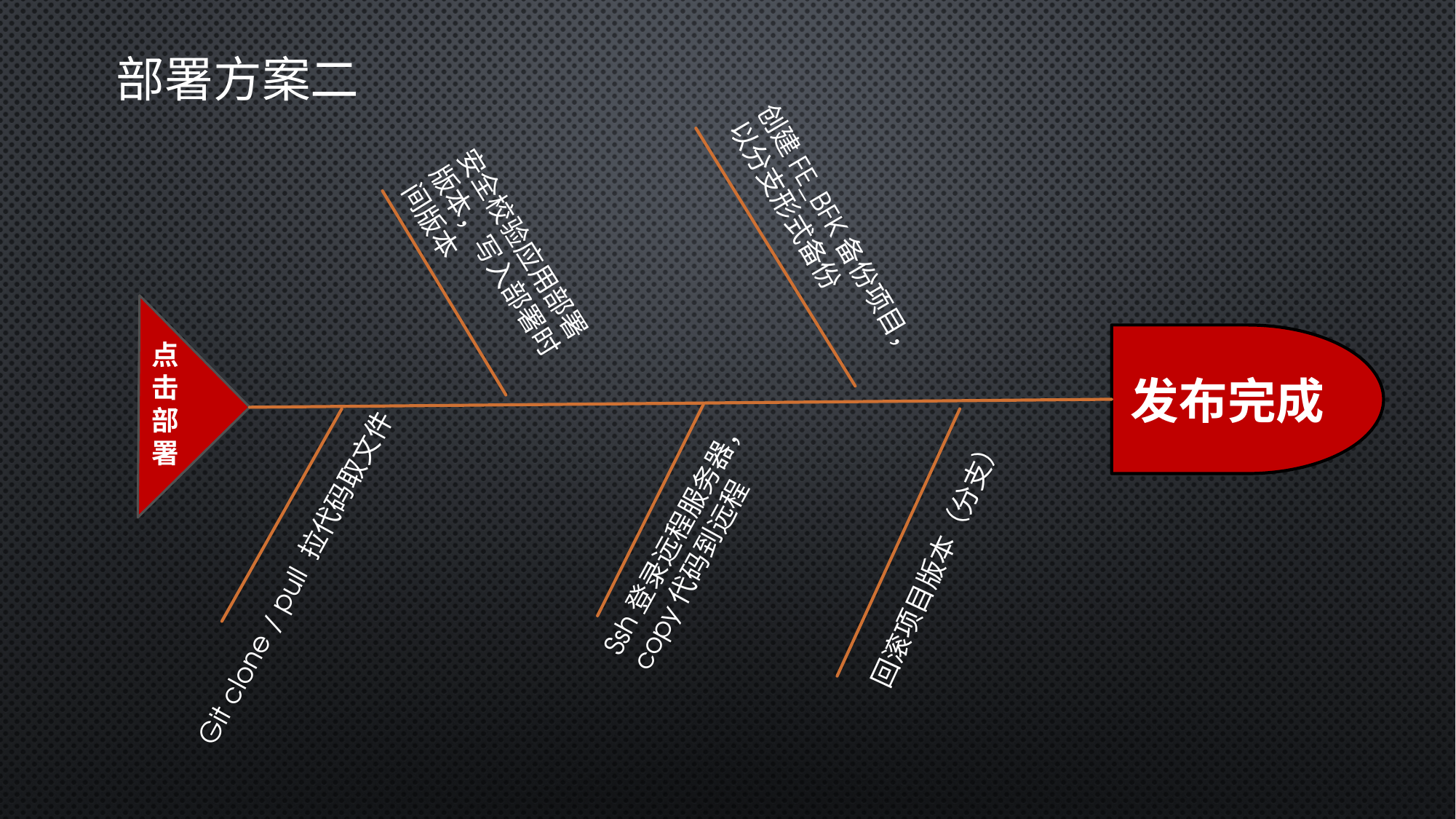

# 部署方案二
创建FE_BFK备份项目，以分支形式备份
安全校验应用部署版本，写入部署时间版本
发布完成

点击部署
Ssh登录远程服务器，copy代码到远程
回滚项目版本（分支）
Git clone / pull 拉代码取文件